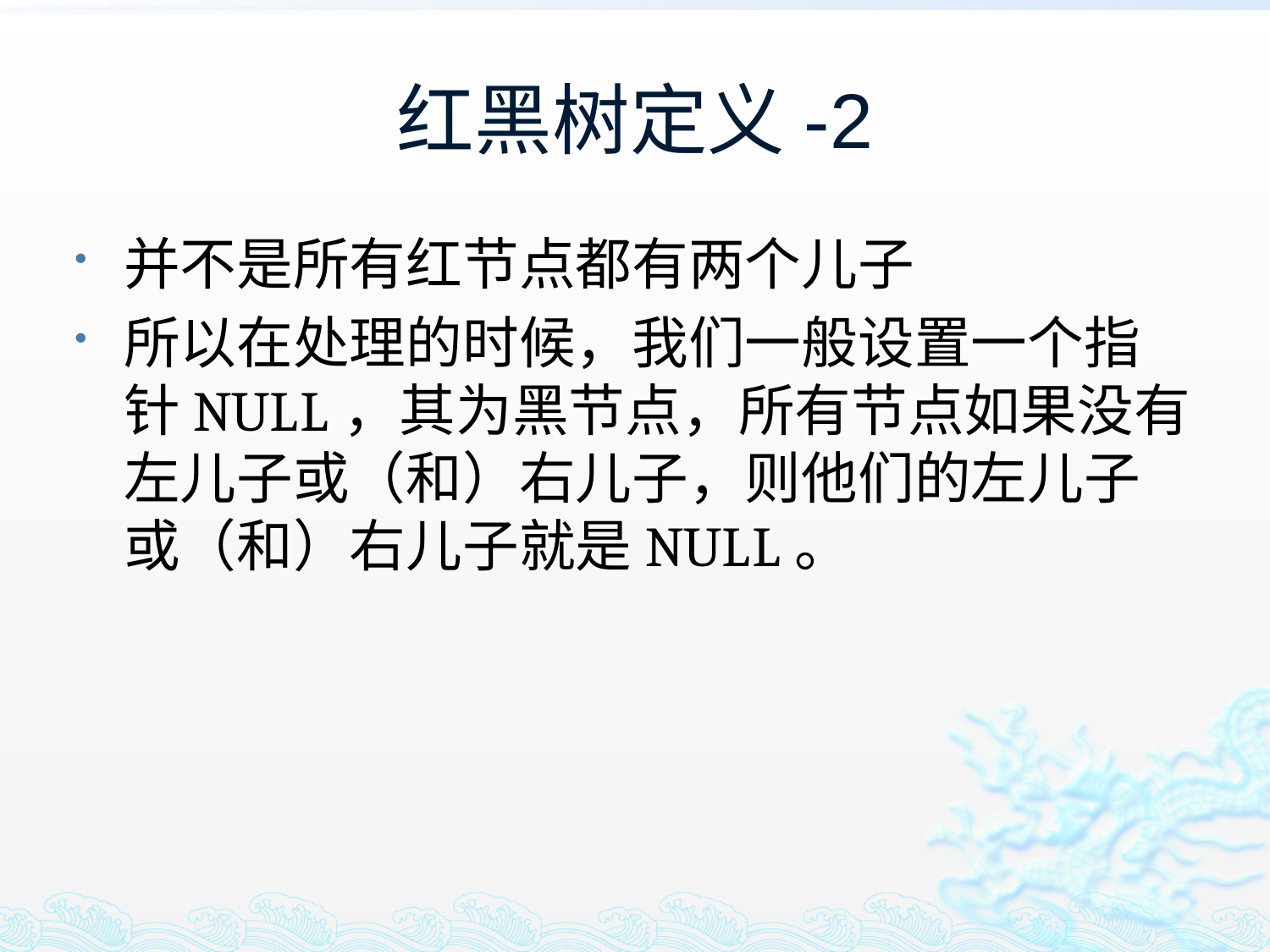

# 红黑树定义-2
并不是所有红节点都有两个儿子
所以在处理的时候，我们一般设置一个指针NULL，其为黑节点，所有节点如果没有左儿子或（和）右儿子，则他们的左儿子或（和）右儿子就是NULL。